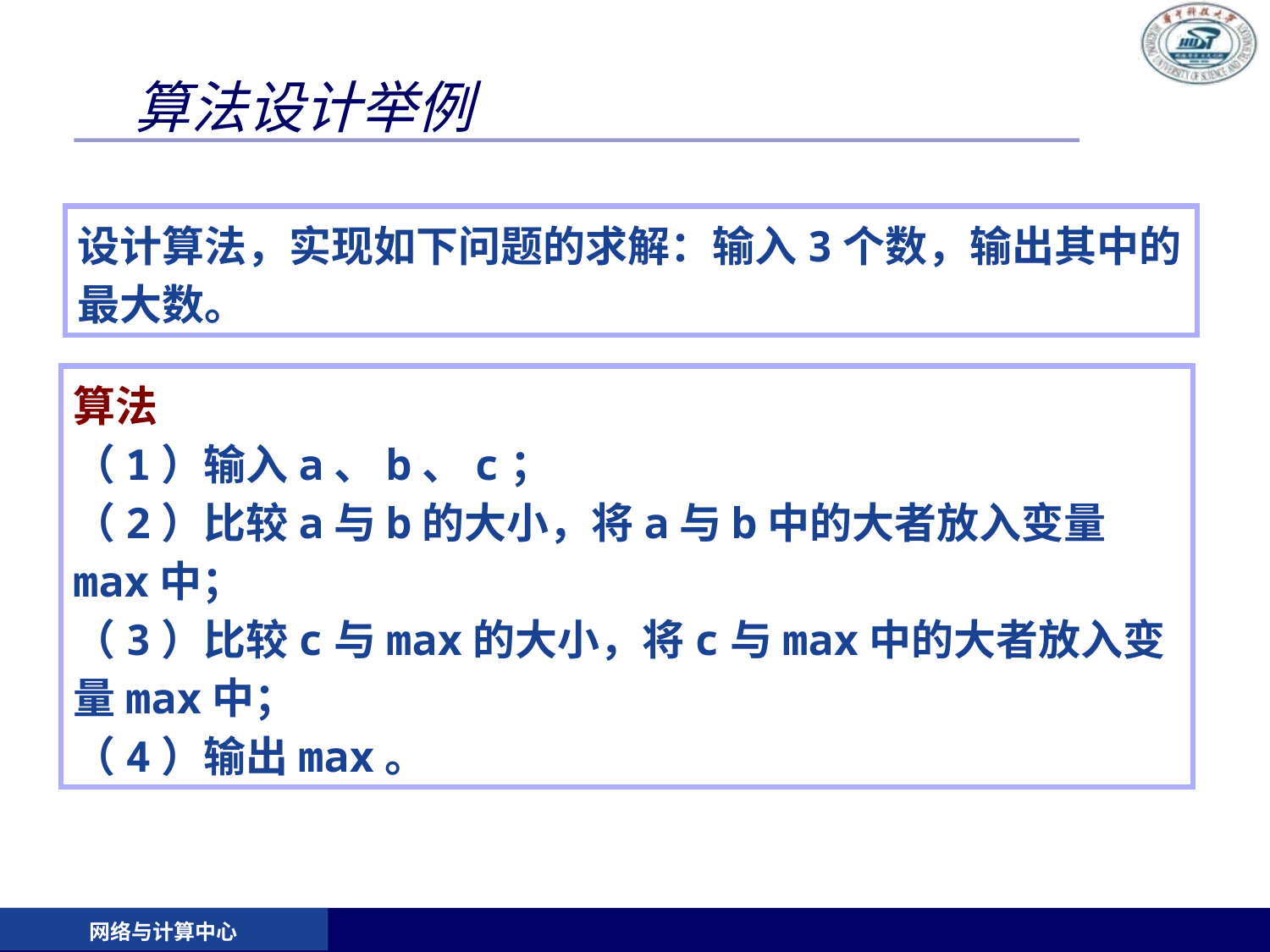

# 算法设计举例
设计算法，实现如下问题的求解：输入3个数，输出其中的最大数。
算法
（1）输入a、b、c；
（2）比较a与b的大小，将a与b中的大者放入变量max中；
（3）比较c与max的大小，将c与max中的大者放入变量max中；
（4）输出max。
网络与计算中心